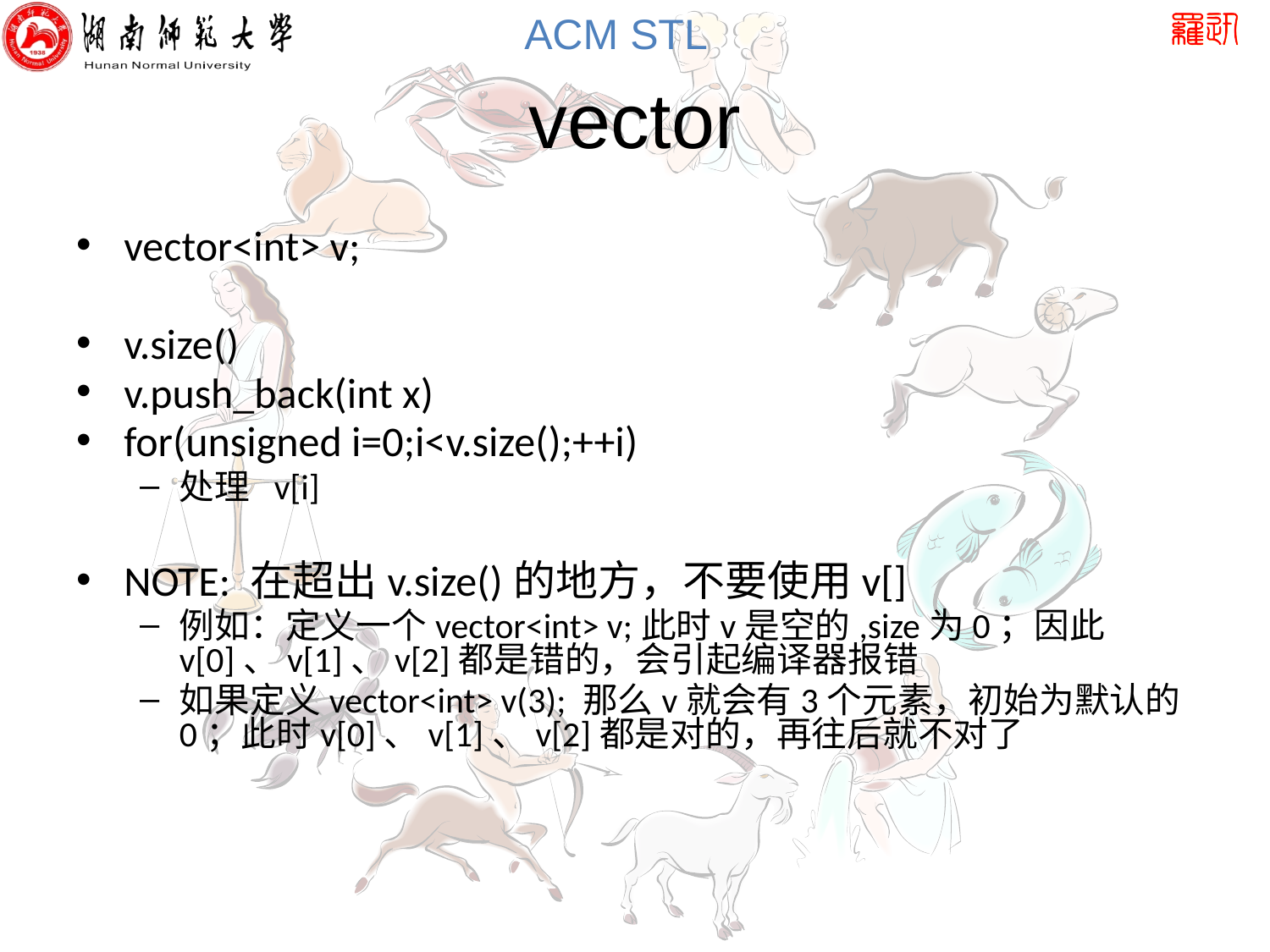

# vector
vector<int> v;

v.size()
v.push_back(int x)
for(unsigned i=0;i<v.size();++i)
处理  v[i]

NOTE: 在超出v.size()的地方，不要使用v[]
例如：定义一个vector<int> v;此时v是空的,size为0；因此v[0]、v[1]、v[2]都是错的，会引起编译器报错
如果定义vector<int> v(3); 那么v就会有3个元素，初始为默认的0；此时v[0]、v[1]、v[2]都是对的，再往后就不对了